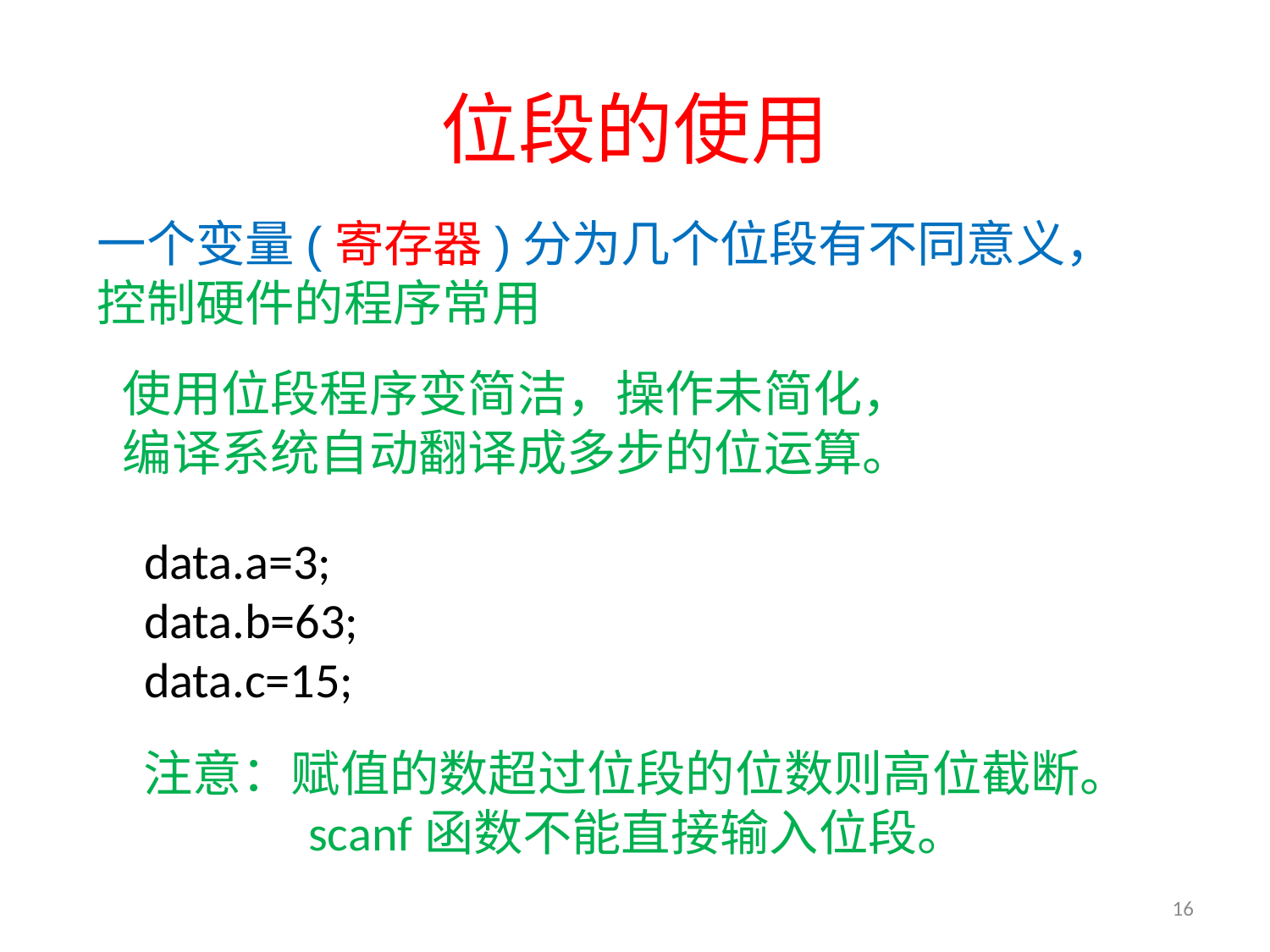

# 位段的使用
一个变量(寄存器)分为几个位段有不同意义，
控制硬件的程序常用
使用位段程序变简洁，操作未简化，
编译系统自动翻译成多步的位运算。
data.a=3;
data.b=63;
data.c=15;
注意：赋值的数超过位段的位数则高位截断。
            scanf函数不能直接输入位段。
|  |
| --- |
16